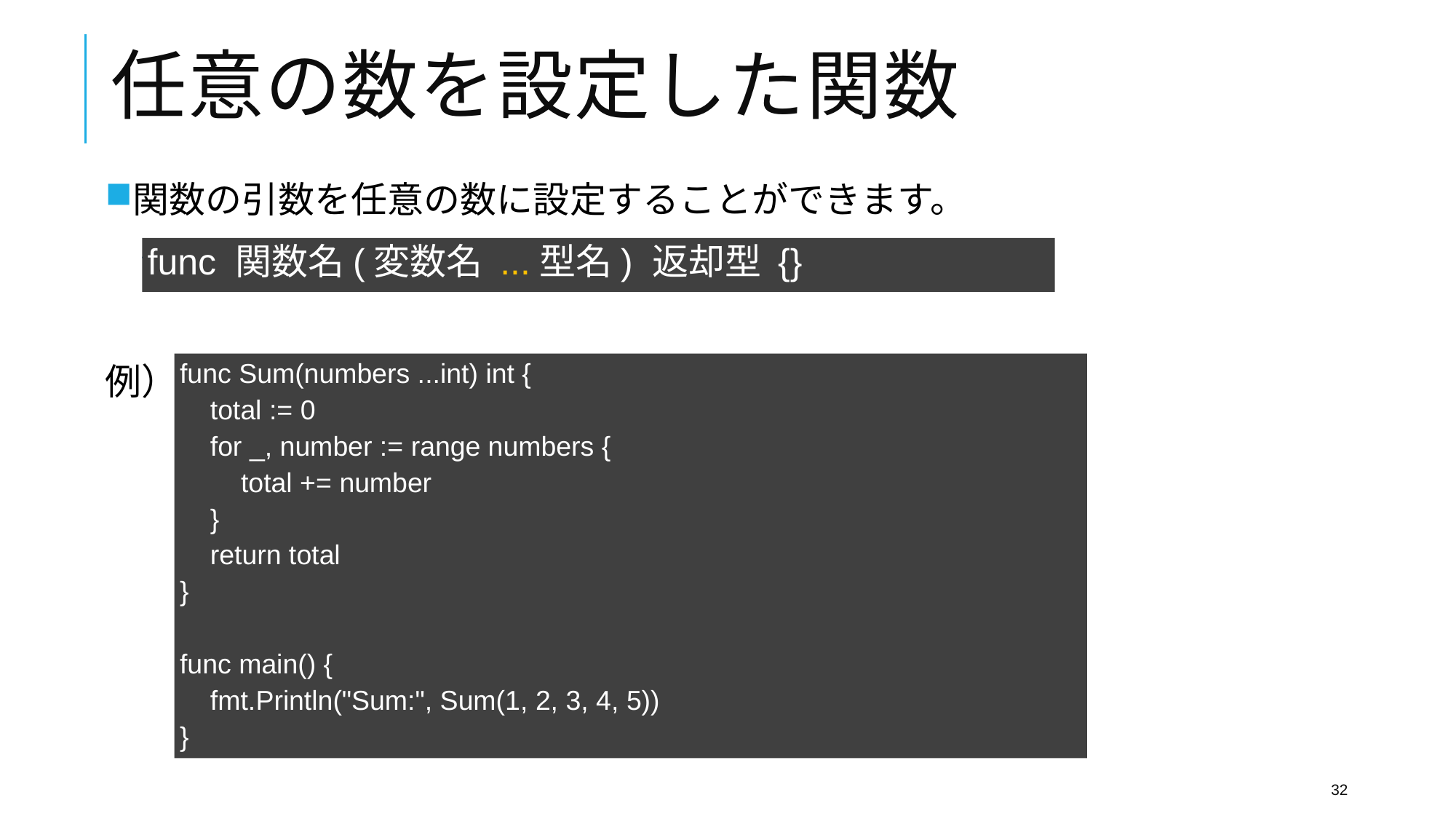

# 任意の数を設定した関数
関数の引数を任意の数に設定することができます。
　例）sample := 10

例）
func 関数名(変数名 ...型名) 返却型 {}
func Sum(numbers ...int) int {
    total := 0
    for _, number := range numbers {
        total += number
    }
    return total
}

func main() {
    fmt.Println("Sum:", Sum(1, 2, 3, 4, 5))
}
32